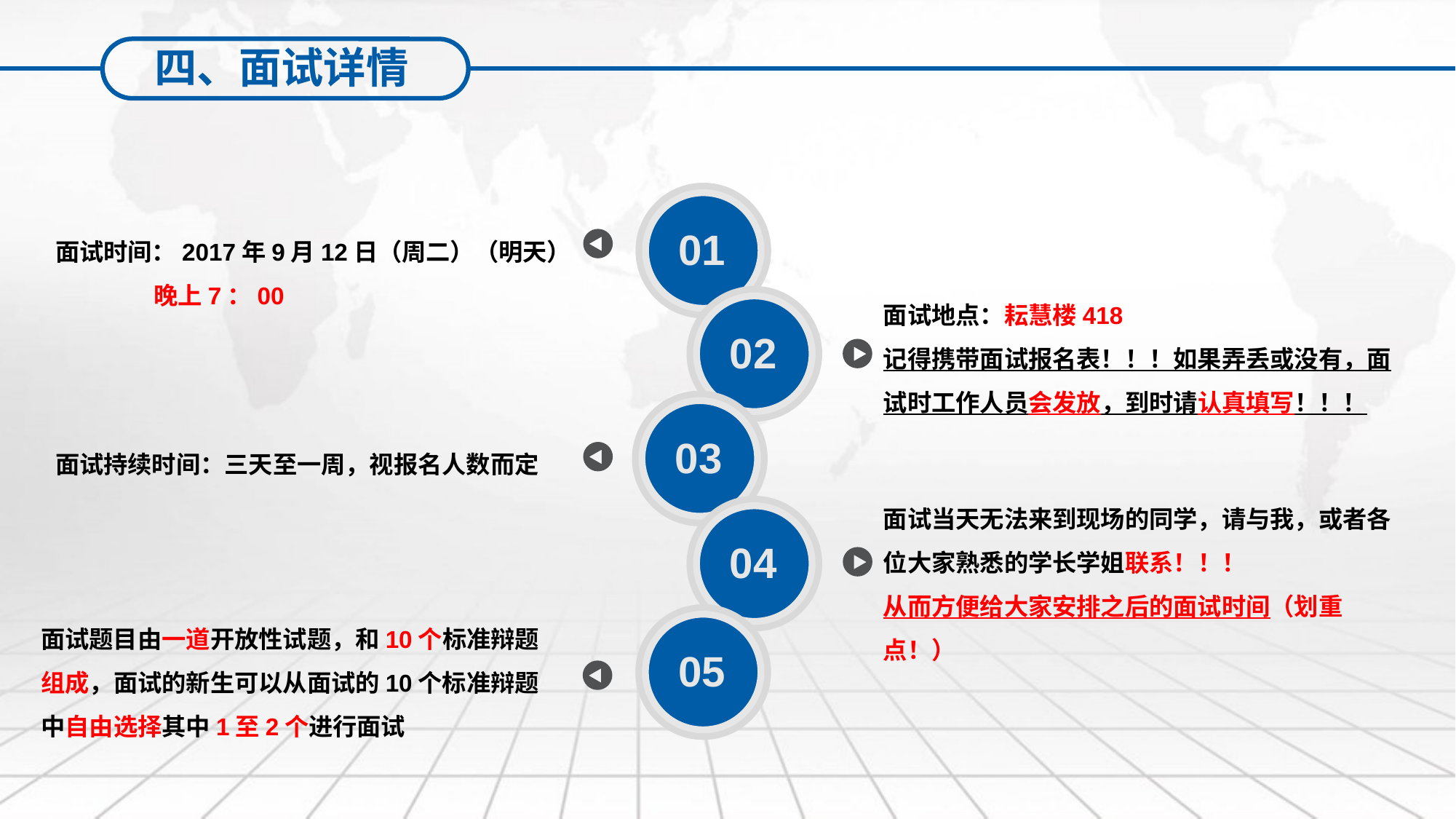

四、面试详情

01
面试时间：2017年9月12日（周二）（明天）
                 晚上7：00

面试地点：耘慧楼418
记得携带面试报名表！！！如果弄丢或没有，面试时工作人员会发放，到时请认真填写！！！

02

03
面试持续时间：三天至一周，视报名人数而定

面试当天无法来到现场的同学，请与我，或者各位大家熟悉的学长学姐联系！！！
从而方便给大家安排之后的面试时间（划重点！）

04

05
面试题目由一道开放性试题，和10个标准辩题组成，面试的新生可以从面试的10个标准辩题中自由选择其中1至2个进行面试